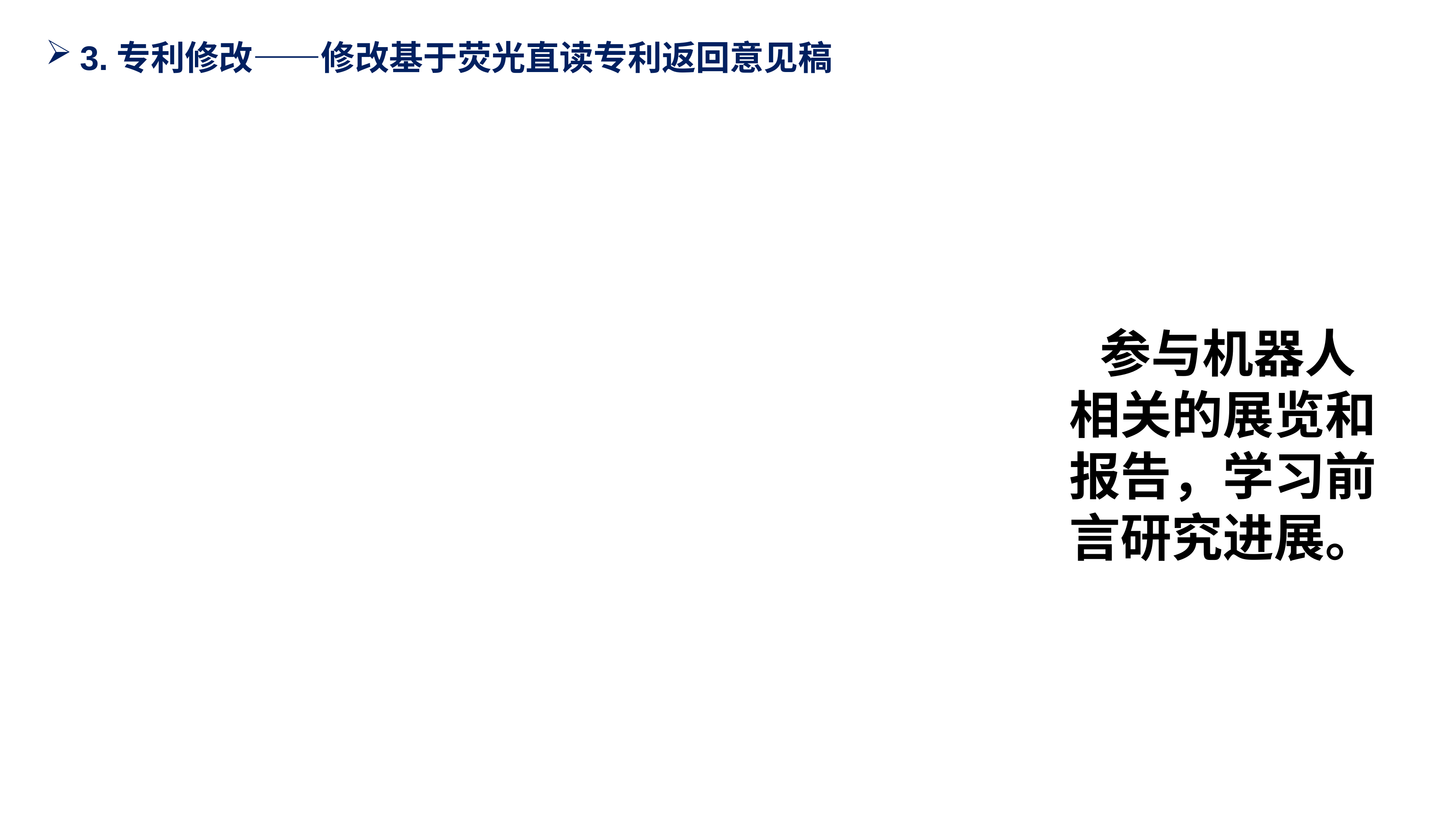

3.专利修改——修改基于荧光直读专利返回意见稿
参与机器人相关的展览和报告，学习前言研究进展。